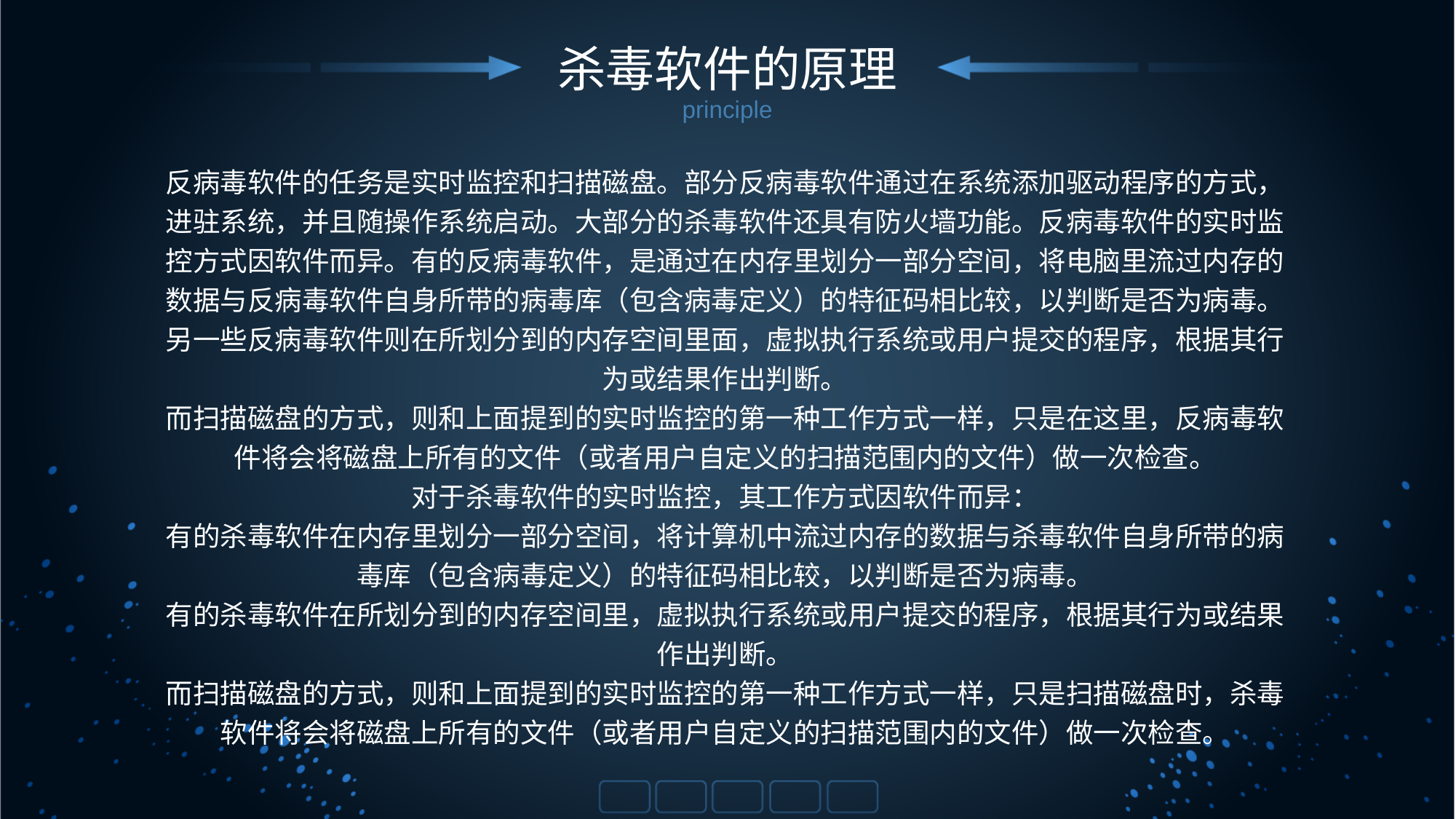

杀毒软件的原理
principle
反病毒软件的任务是实时监控和扫描磁盘。部分反病毒软件通过在系统添加驱动程序的方式，进驻系统，并且随操作系统启动。大部分的杀毒软件还具有防火墙功能。反病毒软件的实时监控方式因软件而异。有的反病毒软件，是通过在内存里划分一部分空间，将电脑里流过内存的数据与反病毒软件自身所带的病毒库（包含病毒定义）的特征码相比较，以判断是否为病毒。另一些反病毒软件则在所划分到的内存空间里面，虚拟执行系统或用户提交的程序，根据其行为或结果作出判断。
而扫描磁盘的方式，则和上面提到的实时监控的第一种工作方式一样，只是在这里，反病毒软件将会将磁盘上所有的文件（或者用户自定义的扫描范围内的文件）做一次检查。
对于杀毒软件的实时监控，其工作方式因软件而异：
有的杀毒软件在内存里划分一部分空间，将计算机中流过内存的数据与杀毒软件自身所带的病毒库（包含病毒定义）的特征码相比较，以判断是否为病毒。
有的杀毒软件在所划分到的内存空间里，虚拟执行系统或用户提交的程序，根据其行为或结果作出判断。
而扫描磁盘的方式，则和上面提到的实时监控的第一种工作方式一样，只是扫描磁盘时，杀毒软件将会将磁盘上所有的文件（或者用户自定义的扫描范围内的文件）做一次检查。